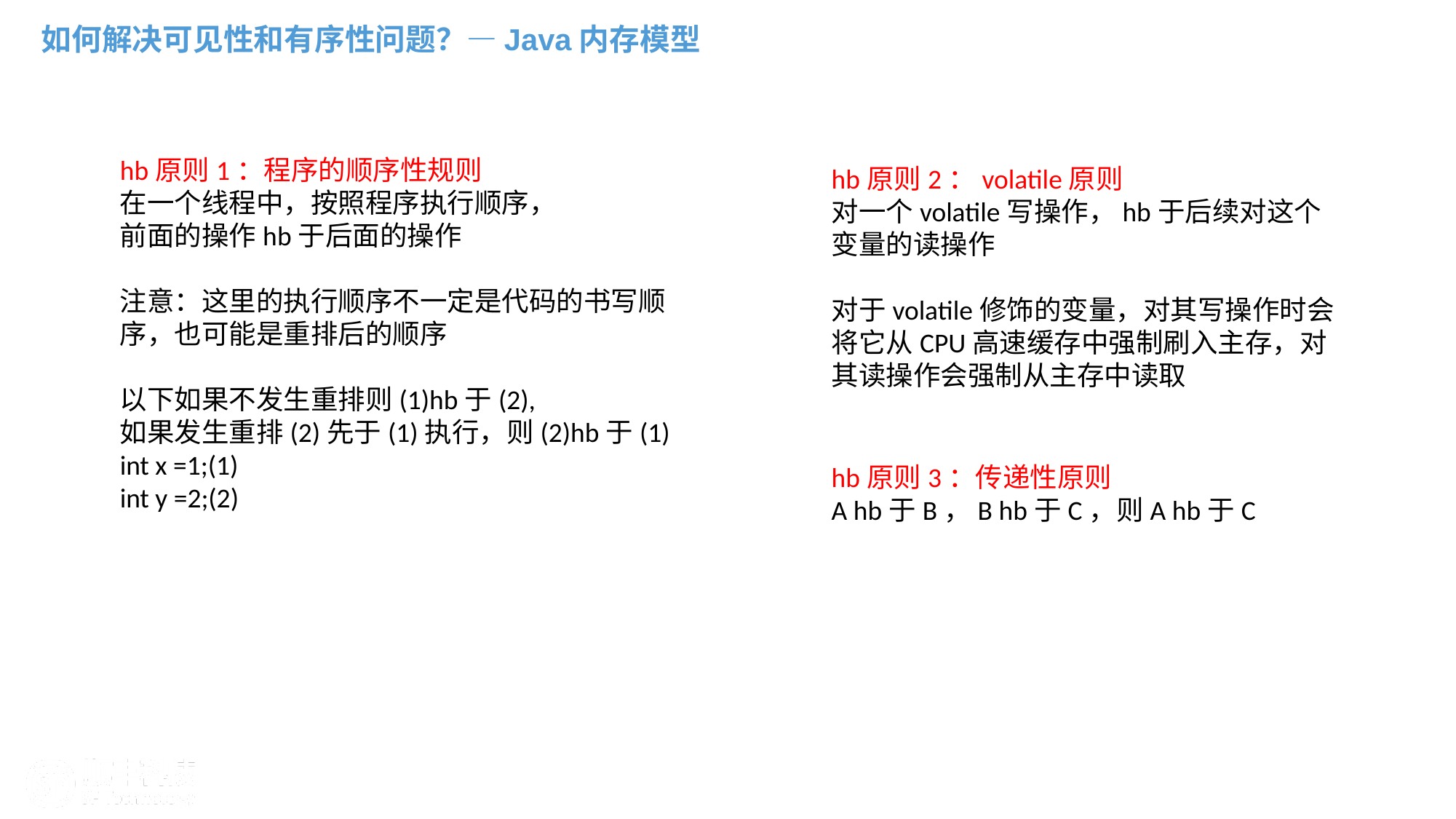

如何解决可见性和有序性问题？—Java内存模型
hb原则1：程序的顺序性规则
在一个线程中，按照程序执行顺序，
前面的操作hb于后面的操作

注意：这里的执行顺序不一定是代码的书写顺序，也可能是重排后的顺序

以下如果不发生重排则(1)hb于(2),
如果发生重排(2)先于(1)执行，则(2)hb于(1)
int x =1;(1)
int y =2;(2)
hb原则2：volatile原则
对一个volatile写操作，hb于后续对这个变量的读操作

对于volatile修饰的变量，对其写操作时会将它从CPU高速缓存中强制刷入主存，对其读操作会强制从主存中读取

hb原则3：传递性原则
A hb于B，B hb于C，则A hb于C